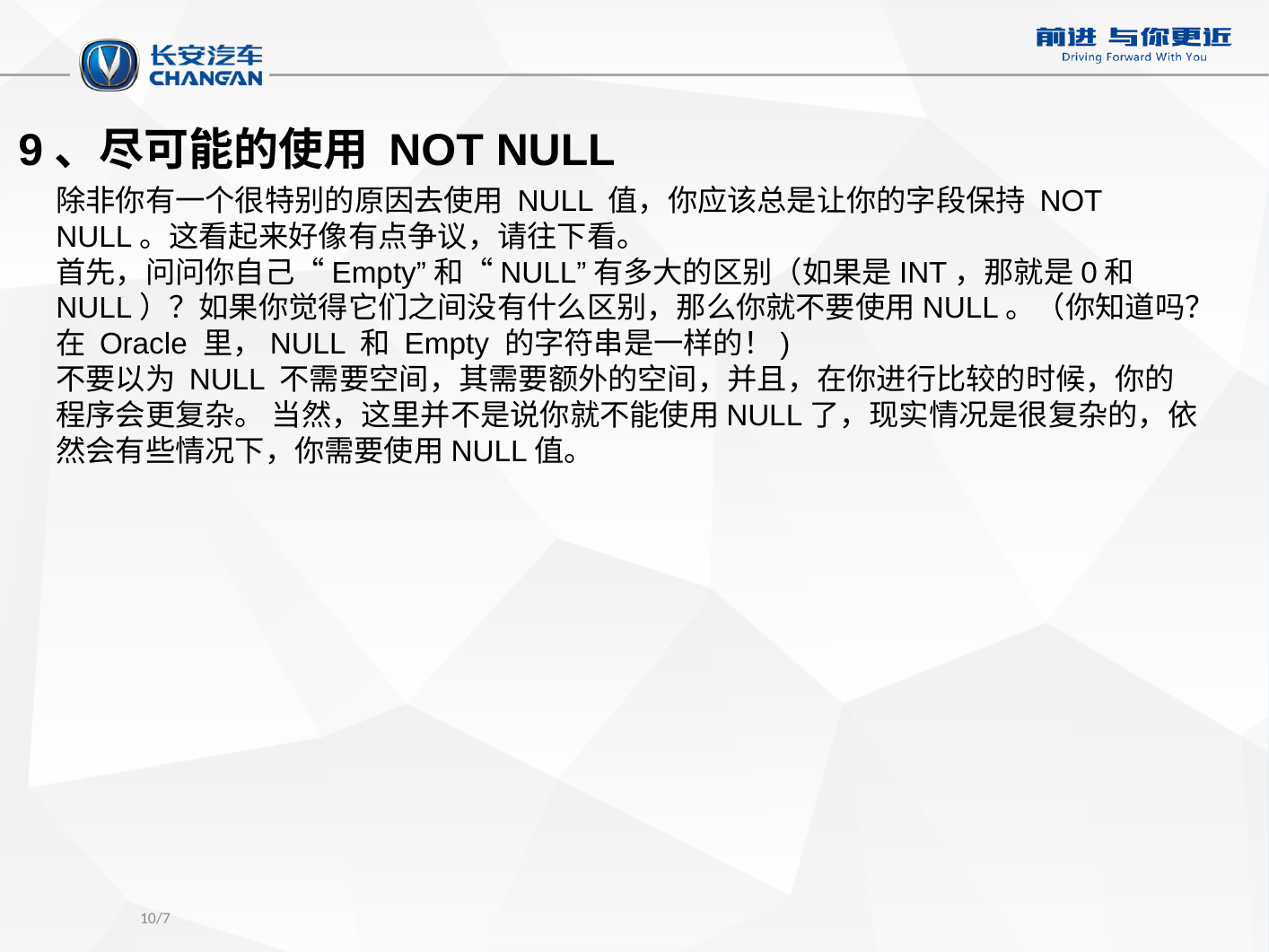

9、尽可能的使用 NOT NULL

除非你有一个很特别的原因去使用 NULL 值，你应该总是让你的字段保持 NOT NULL。这看起来好像有点争议，请往下看。
首先，问问你自己“Empty”和“NULL”有多大的区别（如果是INT，那就是0和NULL）？如果你觉得它们之间没有什么区别，那么你就不要使用NULL。（你知道吗？在 Oracle 里，NULL 和 Empty 的字符串是一样的！)
不要以为 NULL 不需要空间，其需要额外的空间，并且，在你进行比较的时候，你的程序会更复杂。 当然，这里并不是说你就不能使用NULL了，现实情况是很复杂的，依然会有些情况下，你需要使用NULL值。
10/7